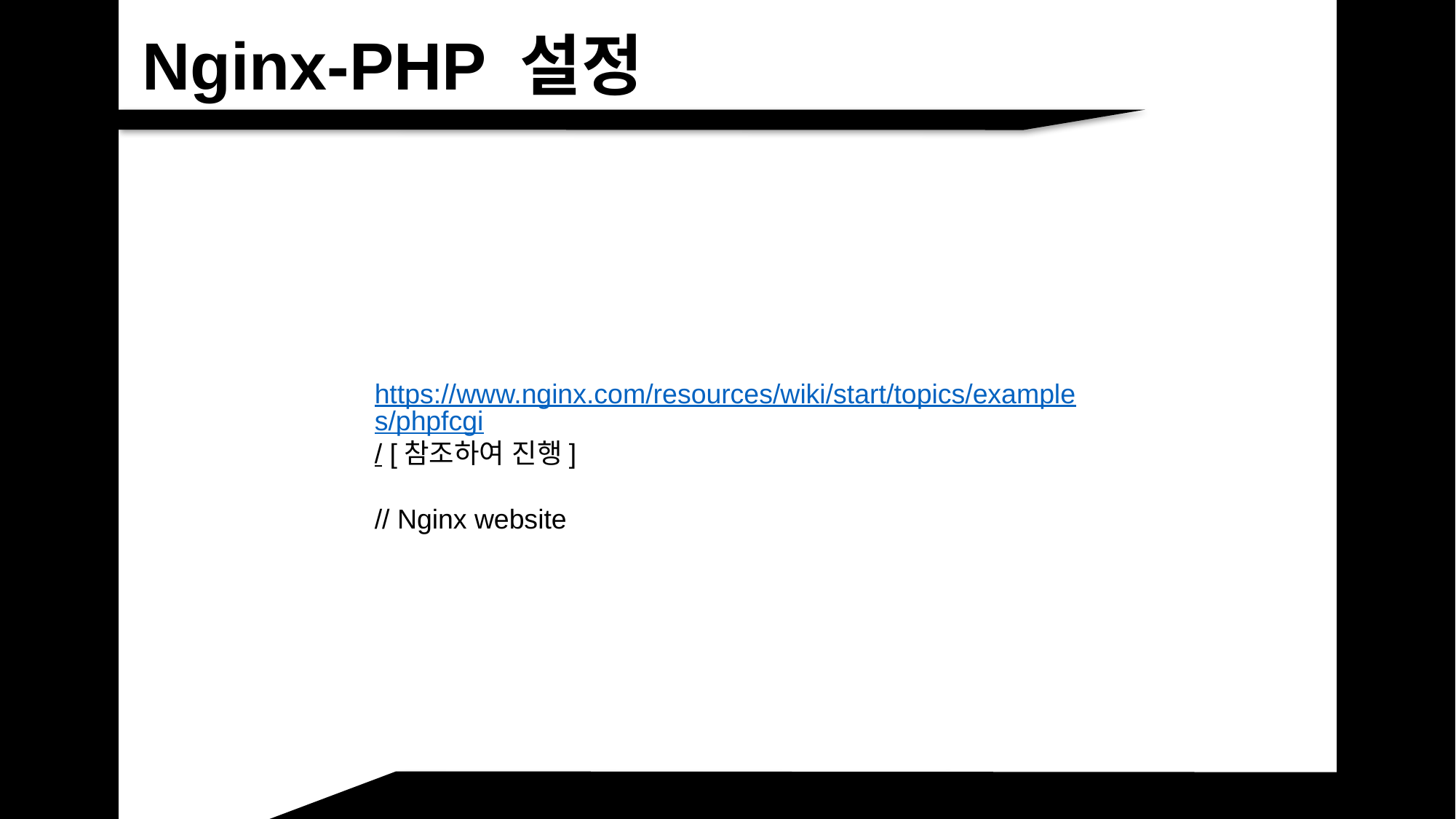

Nginx-PHP 설정

https://www.nginx.com/resources/wiki/start/topics/examples/phpfcgi/ [참조하여 진행]

// Nginx website